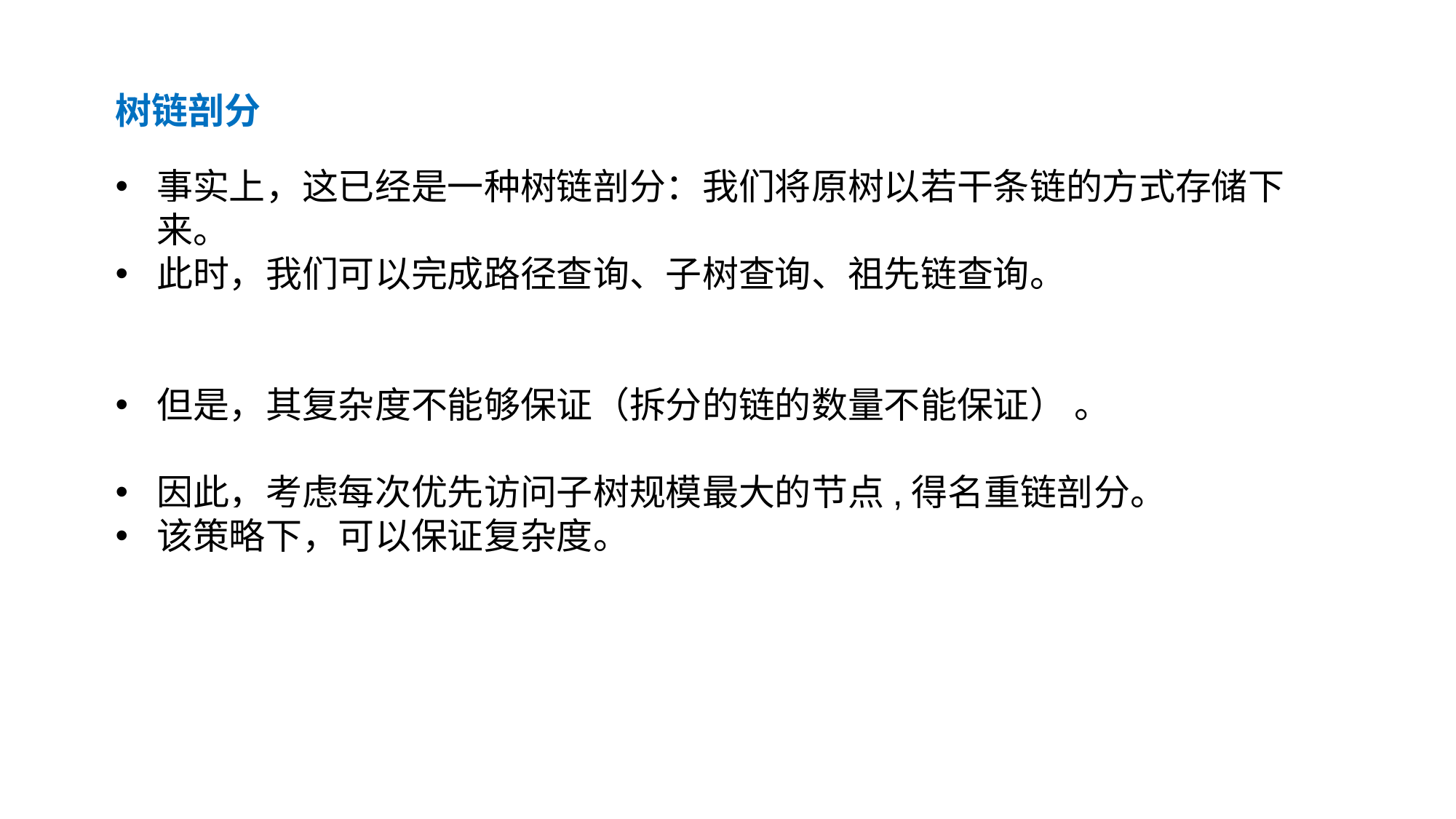

树链剖分
事实上，这已经是一种树链剖分：我们将原树以若干条链的方式存储下来。
此时，我们可以完成路径查询、子树查询、祖先链查询。

但是，其复杂度不能够保证（拆分的链的数量不能保证） 。

因此，考虑每次优先访问子树规模最大的节点,得名重链剖分。
该策略下，可以保证复杂度。